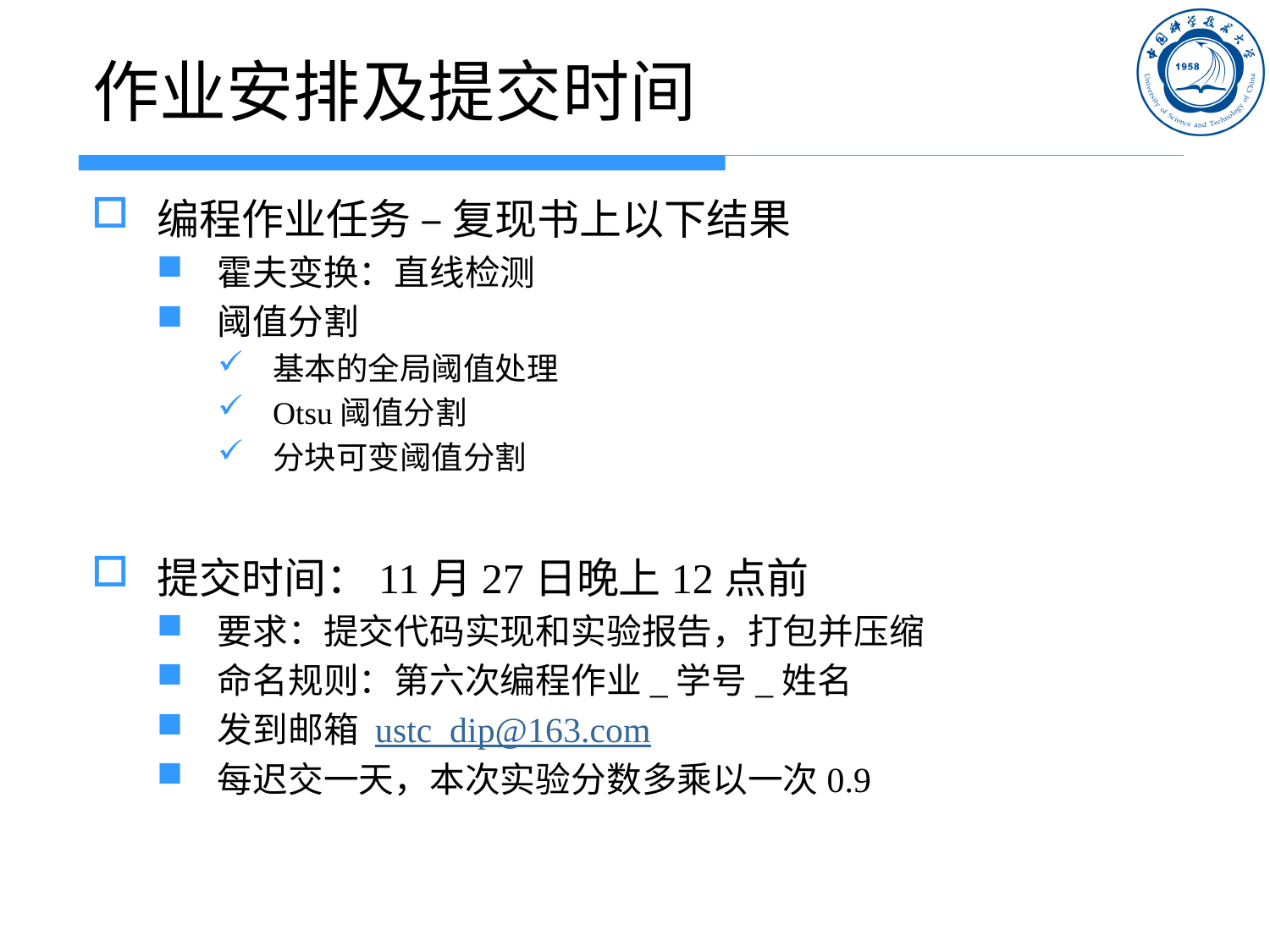

# 作业安排及提交时间
编程作业任务 – 复现书上以下结果
霍夫变换：直线检测
阈值分割
基本的全局阈值处理
Otsu阈值分割
分块可变阈值分割

提交时间：11月27日晚上12点前
要求：提交代码实现和实验报告，打包并压缩
命名规则：第六次编程作业_学号_姓名
发到邮箱 ustc_dip@163.com
每迟交一天，本次实验分数多乘以一次0.9